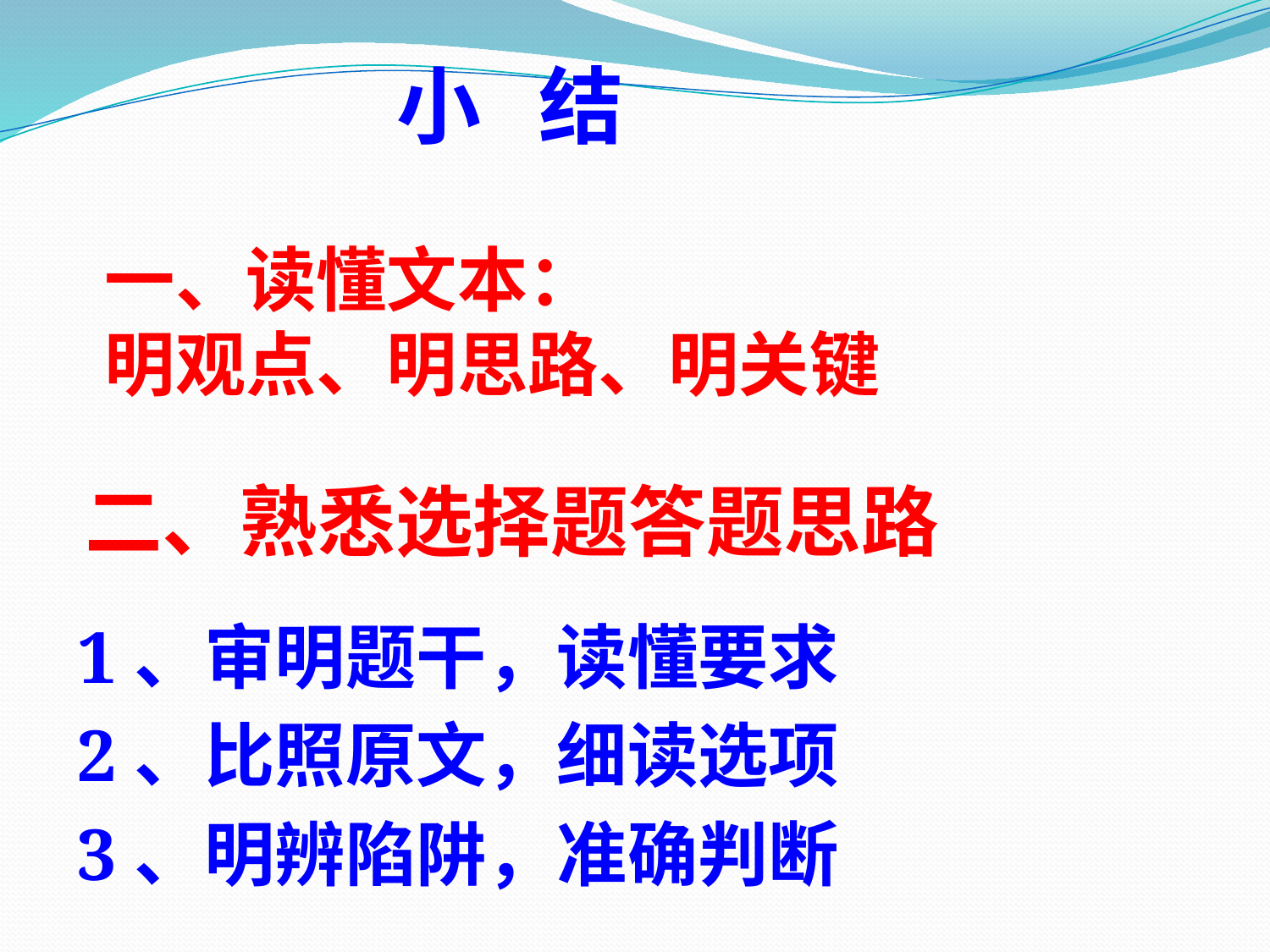

小   结
一、读懂文本：
明观点、明思路、明关键
二、熟悉选择题答题思路
1、审明题干，读懂要求
2、比照原文，细读选项
3、明辨陷阱，准确判断